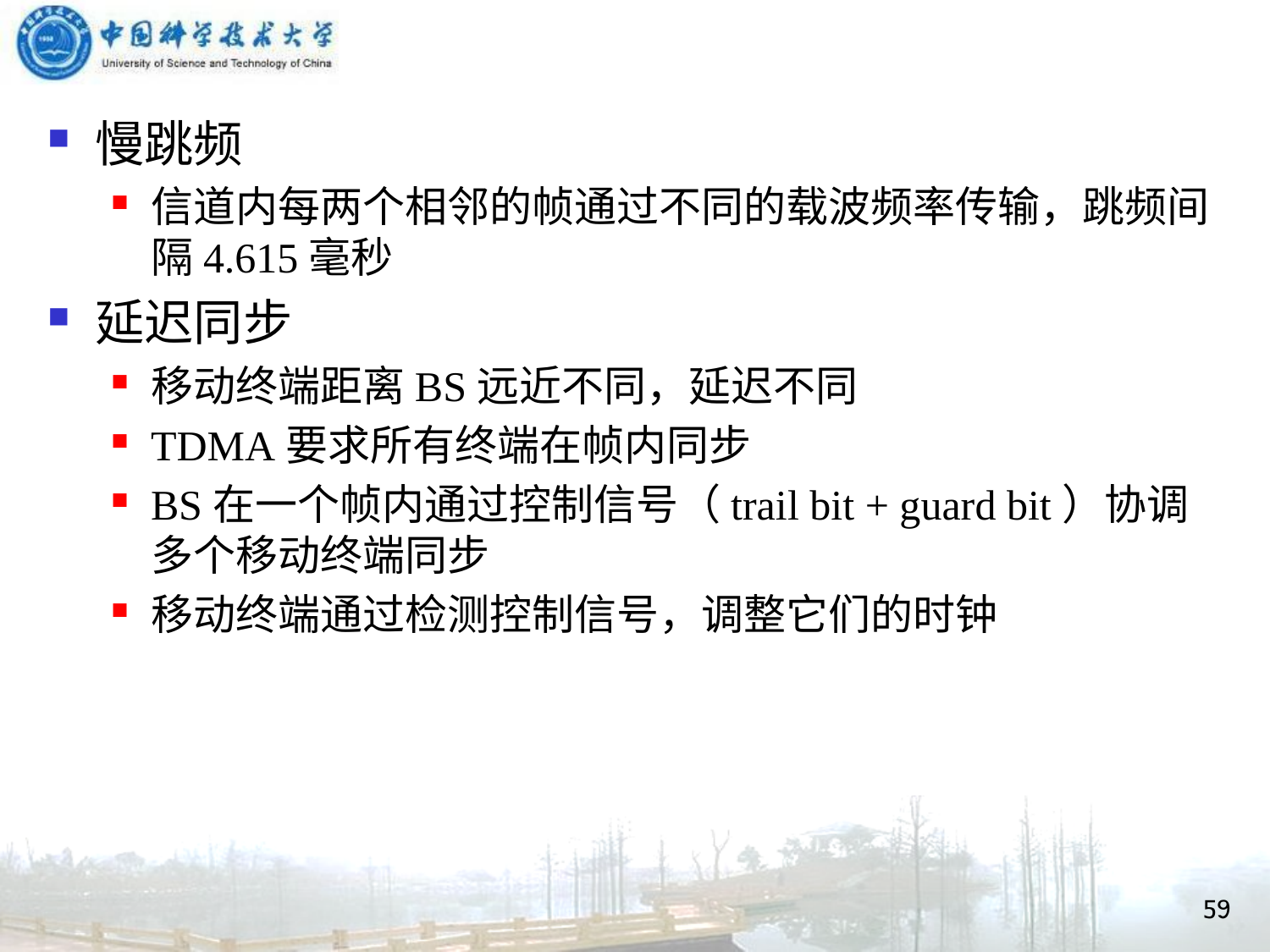

慢跳频
信道内每两个相邻的帧通过不同的载波频率传输，跳频间隔4.615毫秒
延迟同步
移动终端距离BS远近不同，延迟不同
TDMA要求所有终端在帧内同步
BS在一个帧内通过控制信号（trail bit + guard bit）协调多个移动终端同步
移动终端通过检测控制信号，调整它们的时钟

59